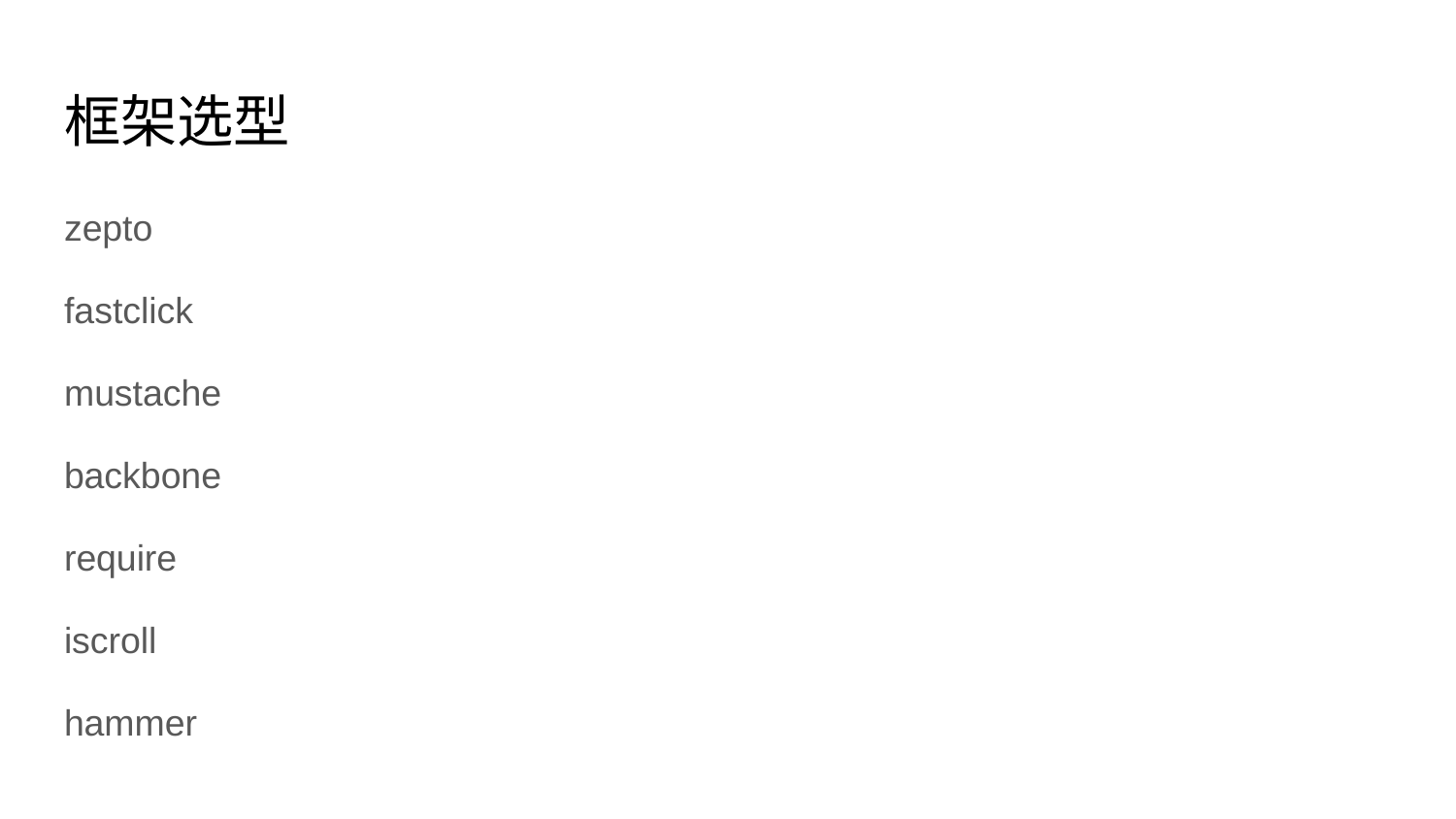

# 框架选型
zepto
fastclick
mustache
backbone
require
iscroll
hammer